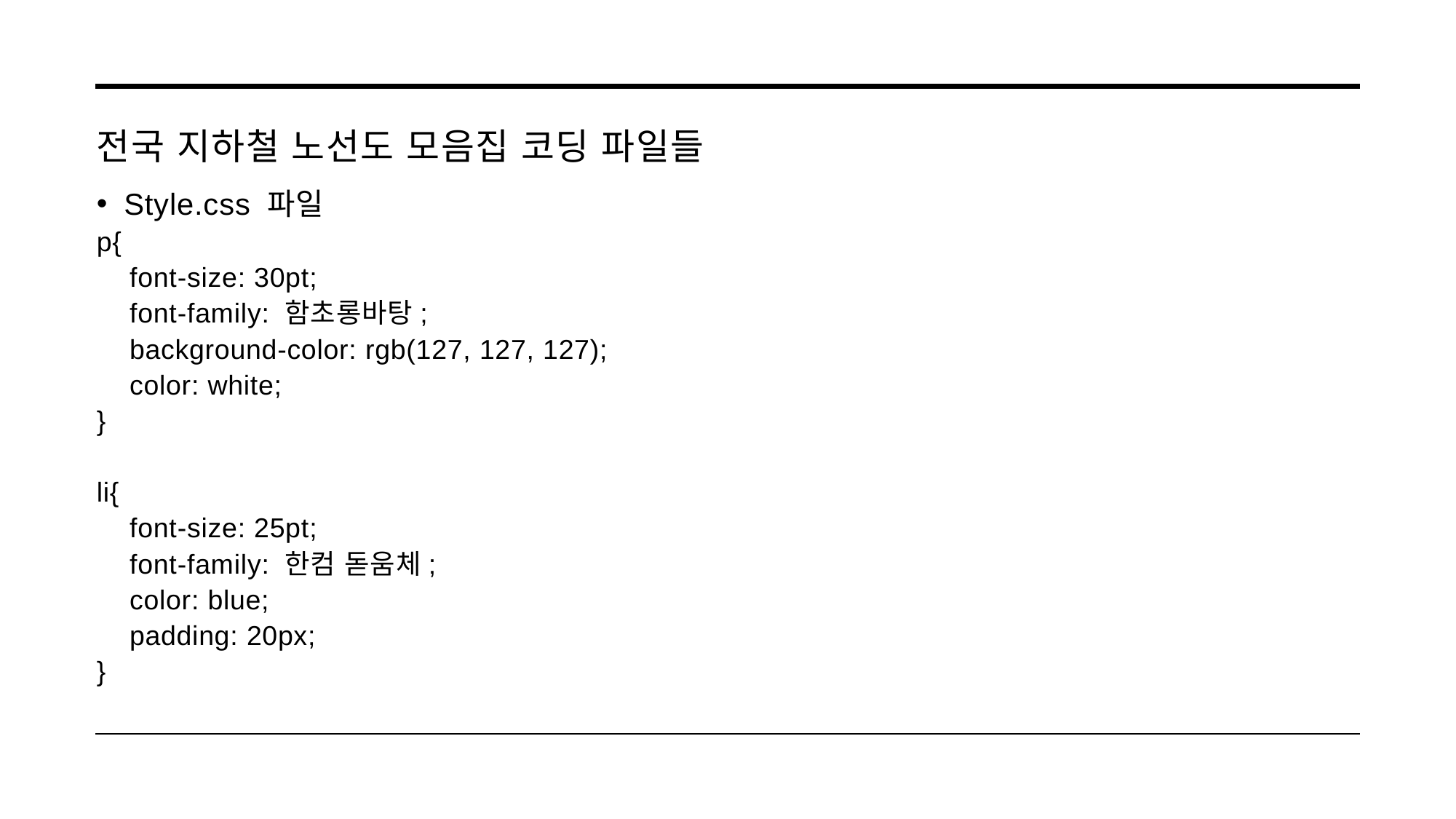

# 전국 지하철 노선도 모음집 코딩 파일들
Style.css 파일
p{
    font-size: 30pt;
    font-family: 함초롱바탕;
    background-color: rgb(127, 127, 127);
    color: white;
}

li{
    font-size: 25pt;
    font-family: 한컴 돋움체;
    color: blue;
    padding: 20px;
}